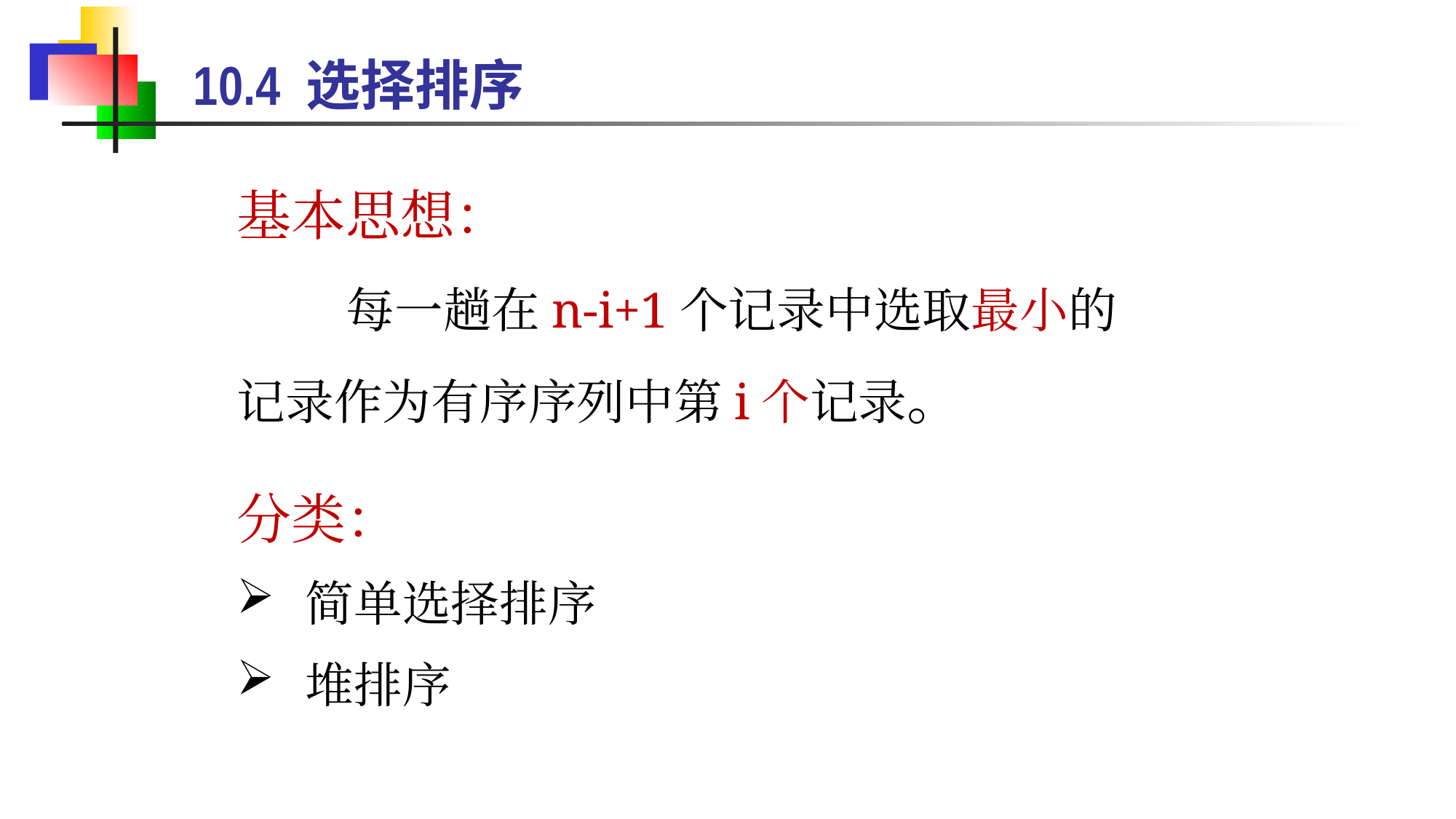

10.4 选择排序
基本思想：
	每一趟在n-i+1个记录中选取最小的记录作为有序序列中第i个记录。
分类：
简单选择排序
堆排序